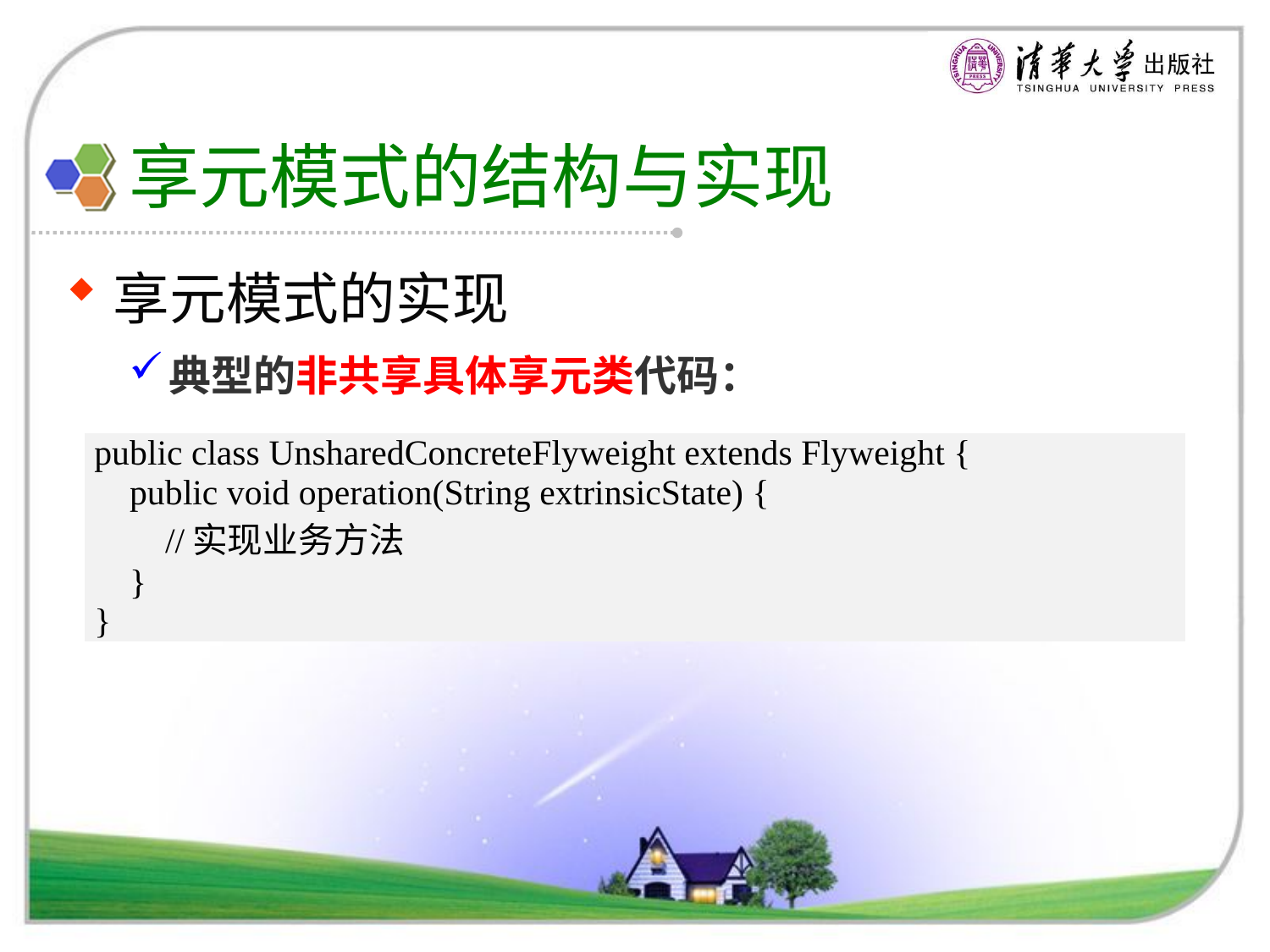

# 享元模式的结构与实现
享元模式的实现
典型的非共享具体享元类代码：
| public class UnsharedConcreteFlyweight extends Flyweight { public void operation(String extrinsicState) { //实现业务方法 } } |
| --- |